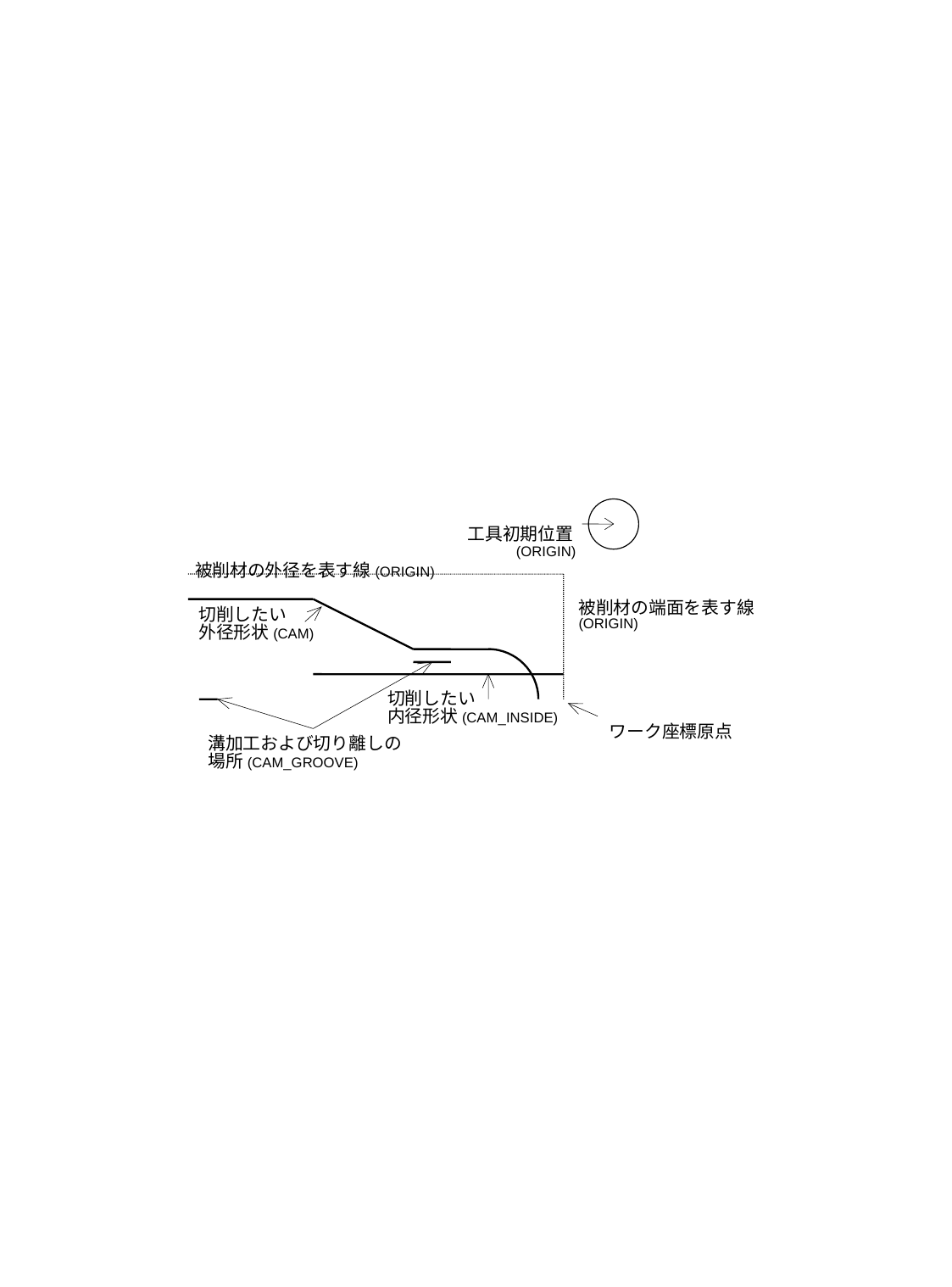

工具初期位置

(ORIGIN)
被削材の外径を表す線(ORIGIN)

被削材の端面を表す線
(ORIGIN)
切削したい
外径形状(CAM)

切削したい
内径形状(CAM_INSIDE)

ワーク座標原点
溝加工および切り離しの
場所(CAM_GROOVE)